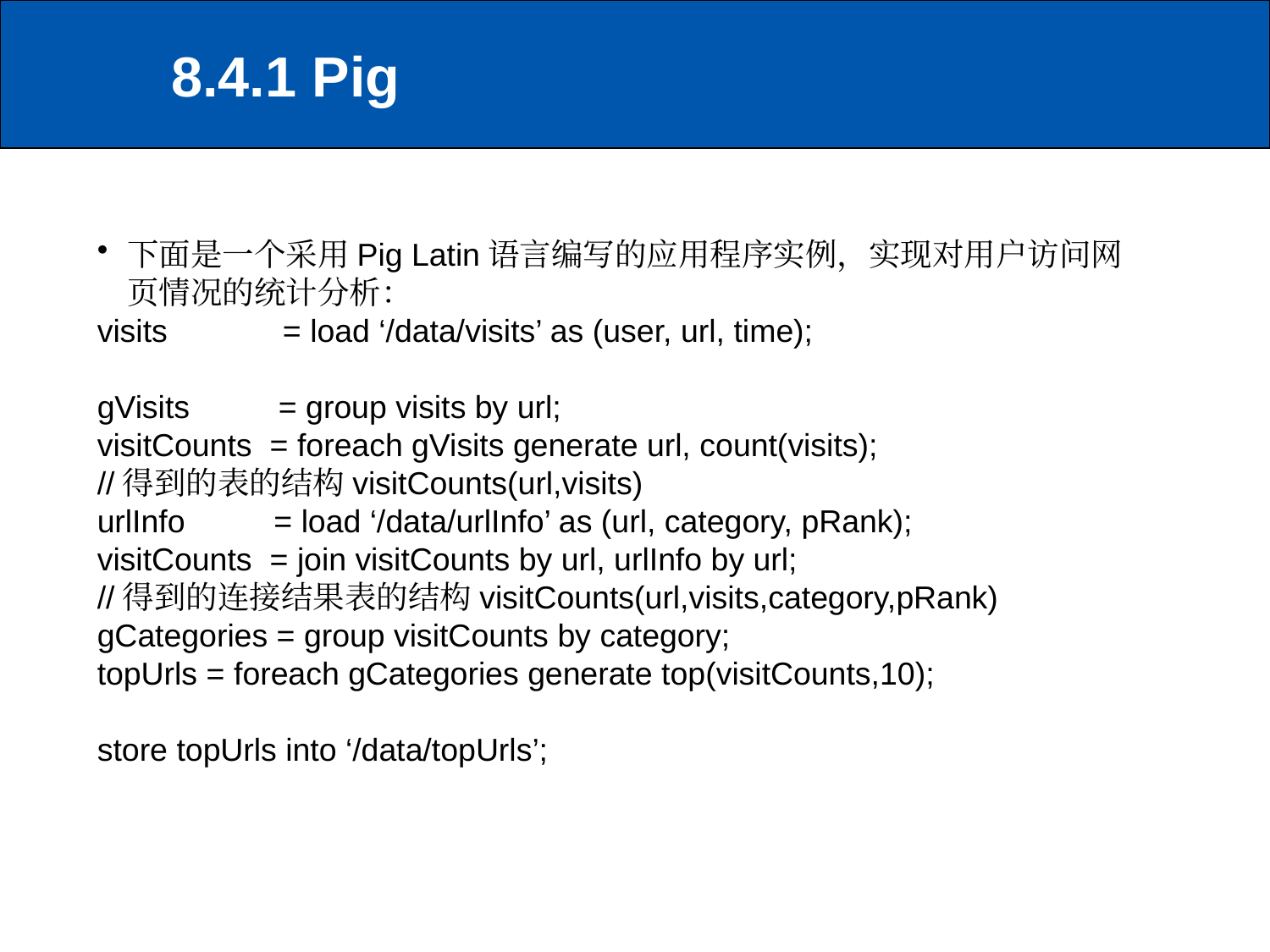

8.4.1 Pig

下面是一个采用Pig Latin语言编写的应用程序实例，实现对用户访问网页情况的统计分析：
visits             = load ‘/data/visits’ as (user, url, time);

gVisits          = group visits by url;
visitCounts  = foreach gVisits generate url, count(visits);
//得到的表的结构visitCounts(url,visits)
urlInfo          = load ‘/data/urlInfo’ as (url, category, pRank);
visitCounts  = join visitCounts by url, urlInfo by url;
//得到的连接结果表的结构visitCounts(url,visits,category,pRank)
gCategories = group visitCounts by category;
topUrls = foreach gCategories generate top(visitCounts,10);

store topUrls into ‘/data/topUrls’;